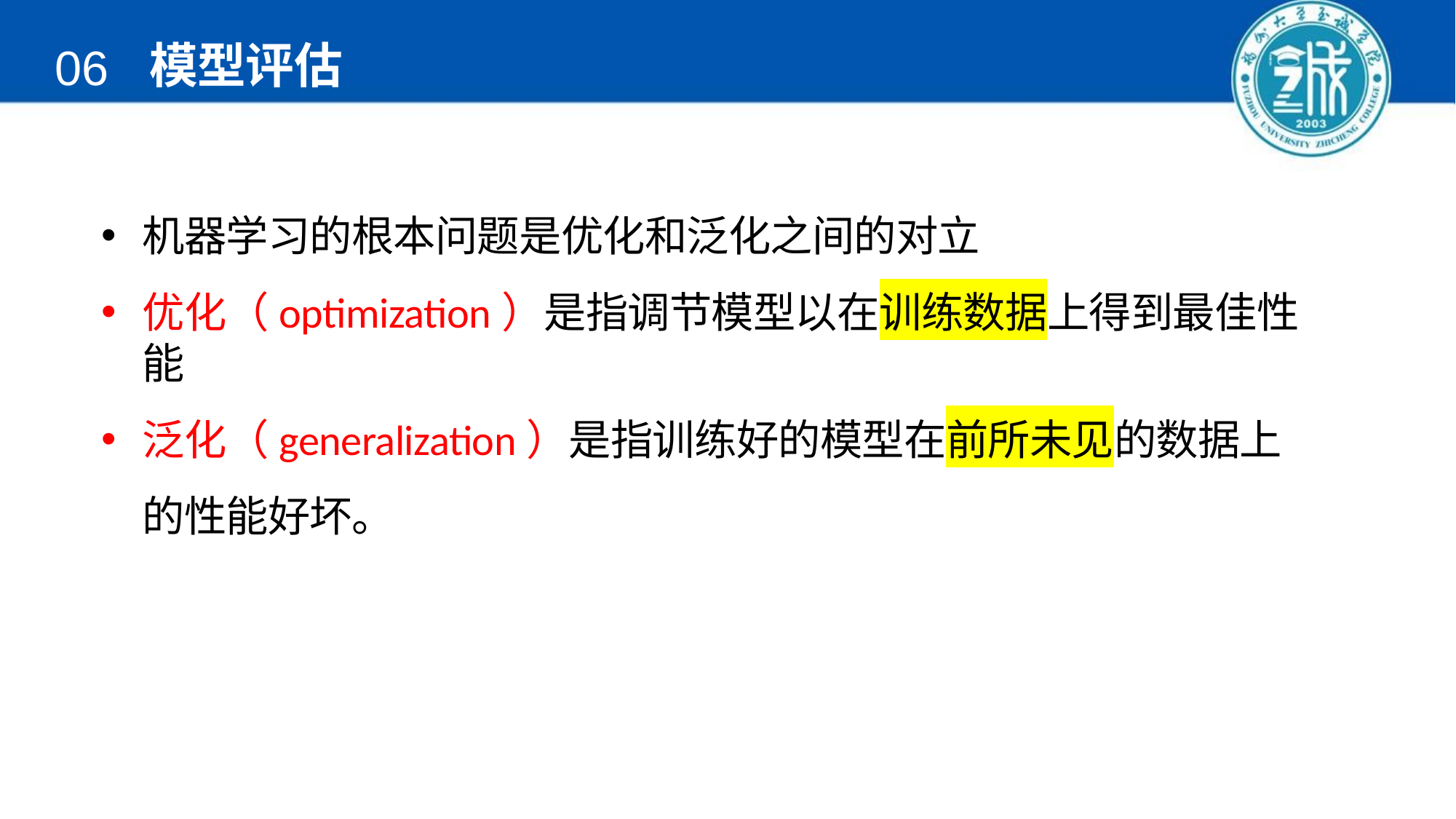

# 模型评估
06
机器学习的根本问题是优化和泛化之间的对立
优化（optimization）是指调节模型以在训练数据上得到最佳性能
泛化（generalization）是指训练好的模型在前所未见的数据上的性能好坏。